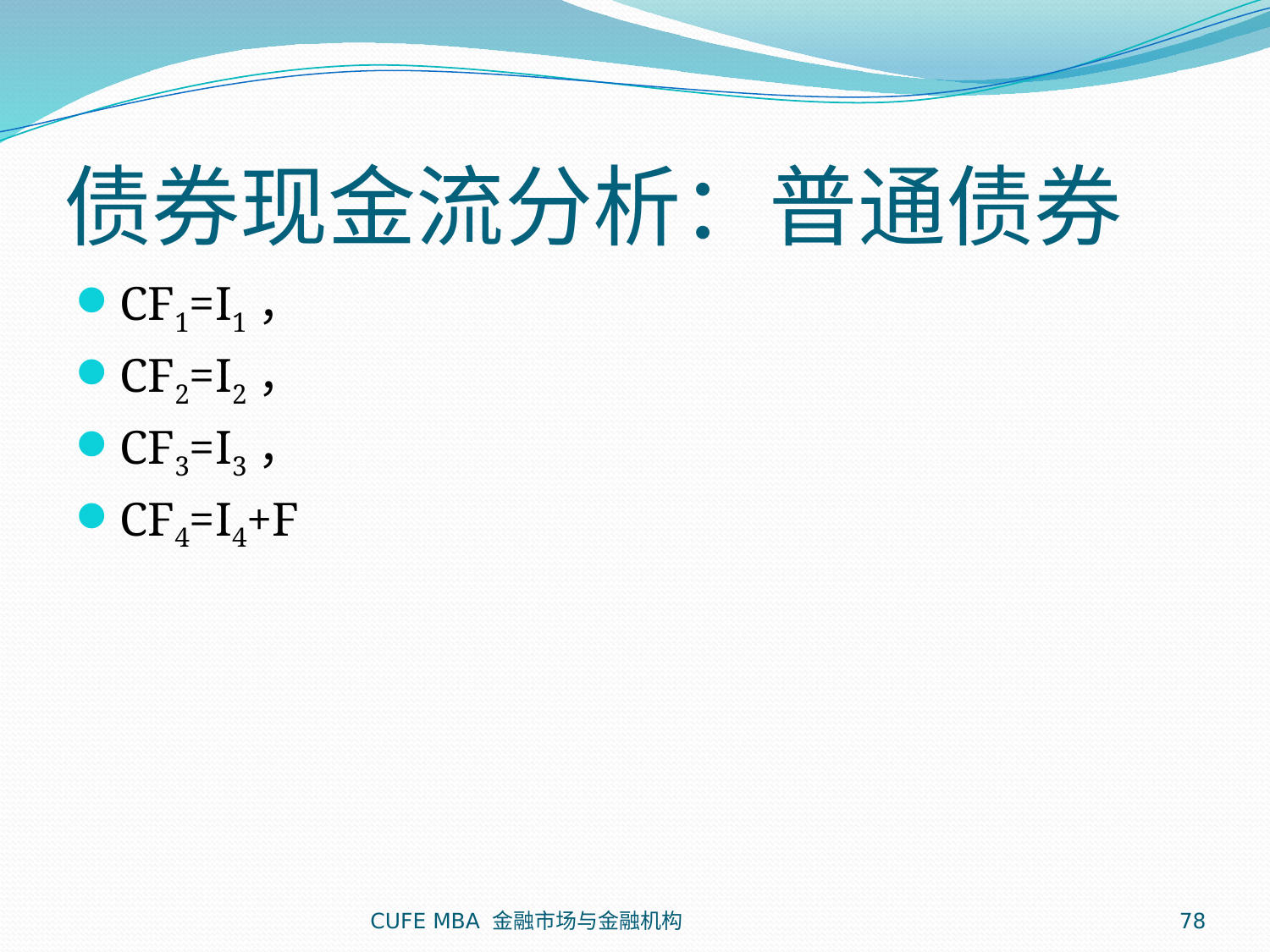

# 债券现金流分析：普通债券
CF1=I1，
CF2=I2，
CF3=I3，
CF4=I4+F
CUFE MBA 金融市场与金融机构
78